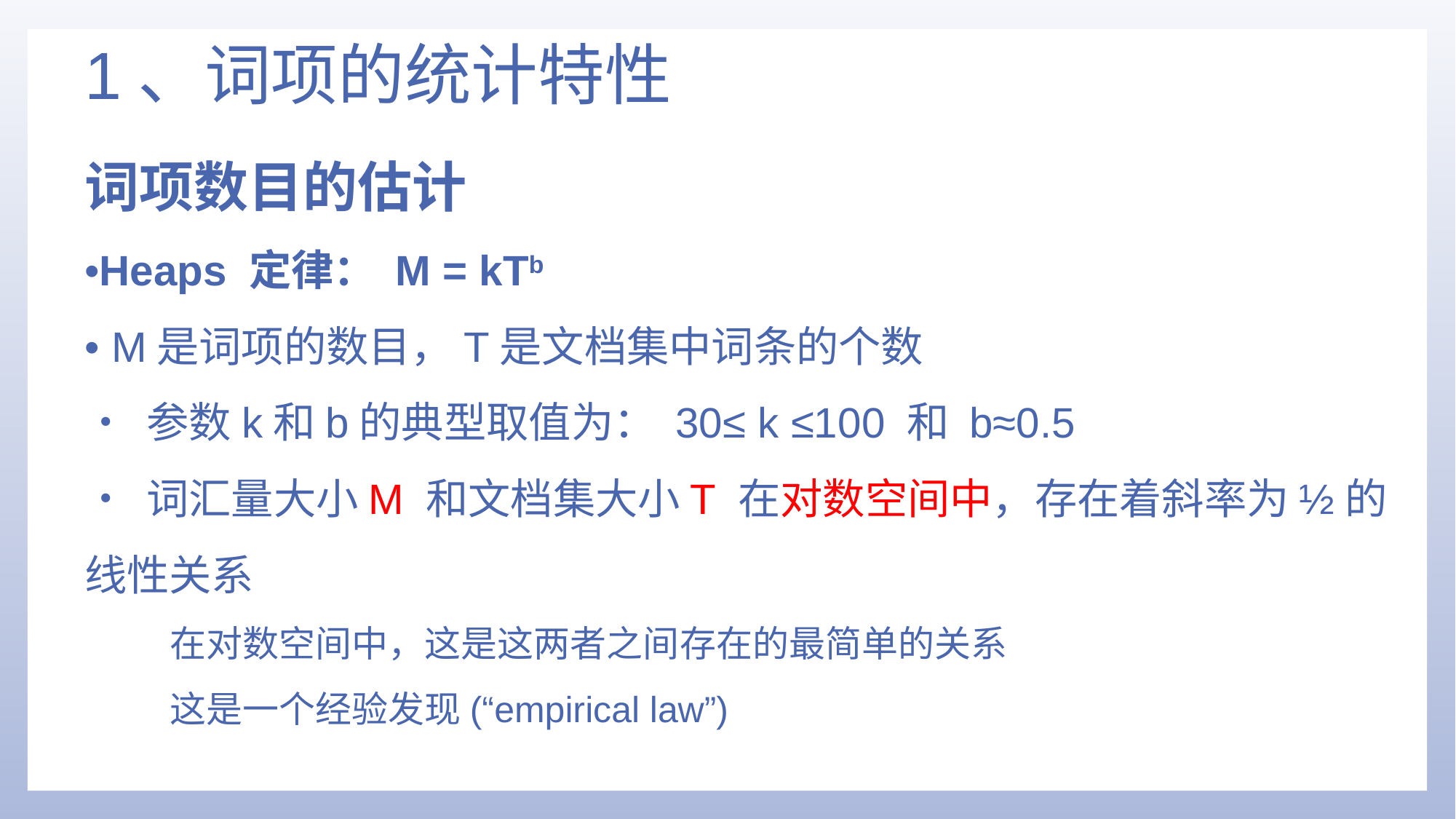

# 1、词项的统计特性
词项数目的估计
•Heaps 定律： M = kTb
• M是词项的数目，T是文档集中词条的个数
• 参数k和b的典型取值为： 30≤ k ≤100 和 b≈0.5
• 词汇量大小M 和文档集大小T 在对数空间中，存在着斜率为½的线性关系
在对数空间中，这是这两者之间存在的最简单的关系
这是一个经验发现(“empirical law”)